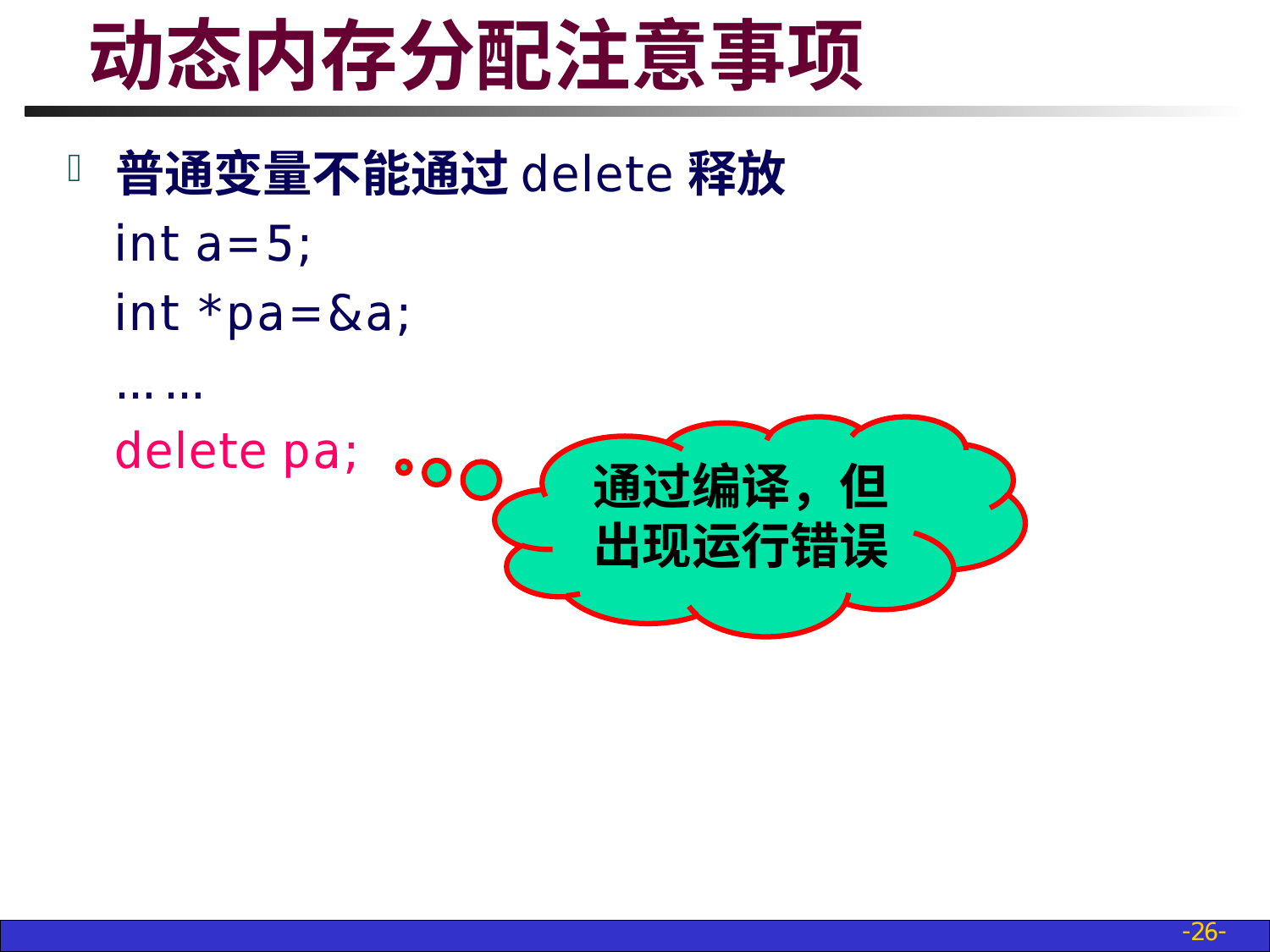

# 动态内存分配注意事项
普通变量不能通过delete释放
	int a=5;
	int *pa=&a;
	……
	delete pa;

通过编译，但出现运行错误
-26-